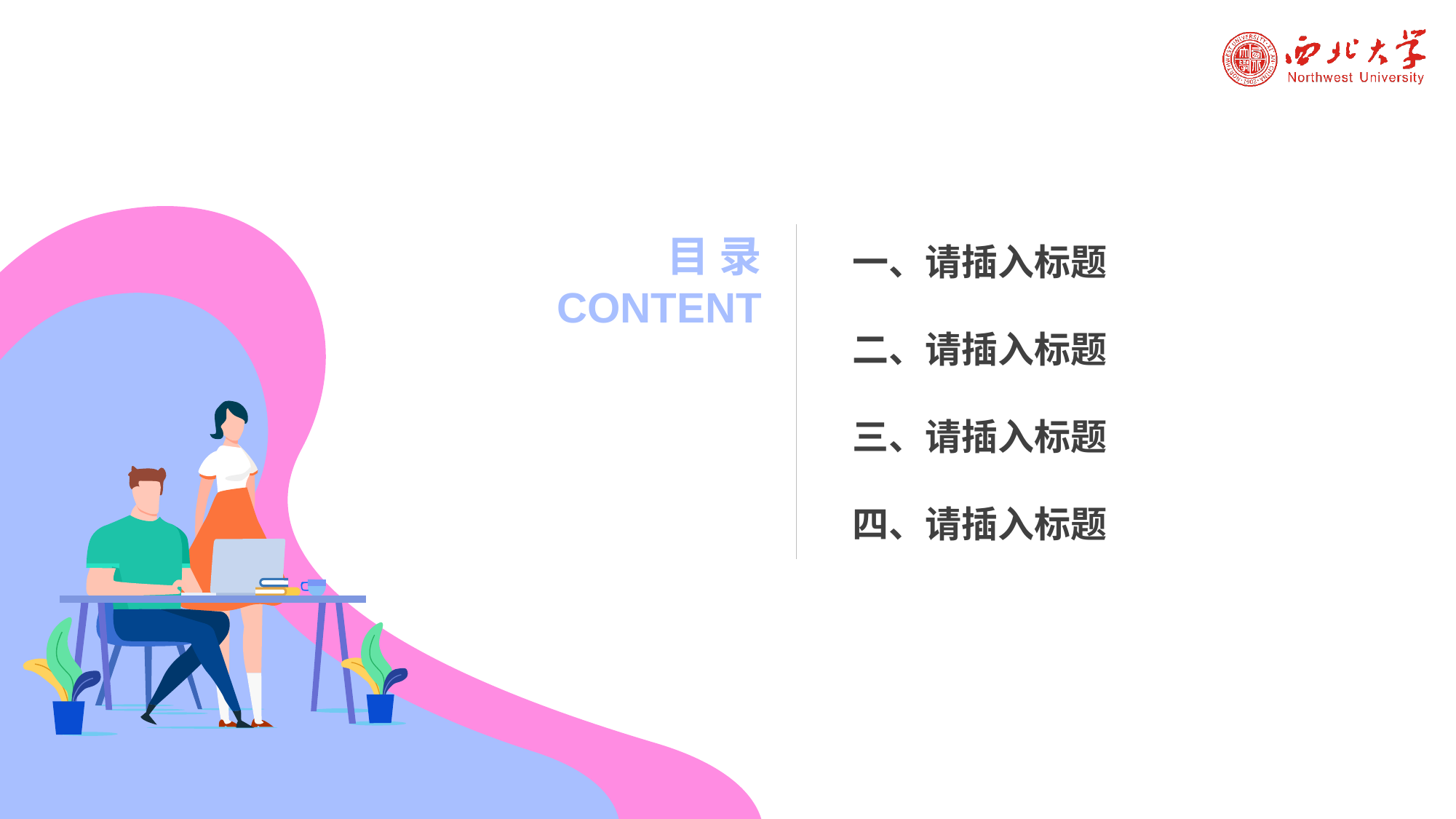

一、请插入标题
二、请插入标题
三、请插入标题
四、请插入标题
目 录
CONTENT